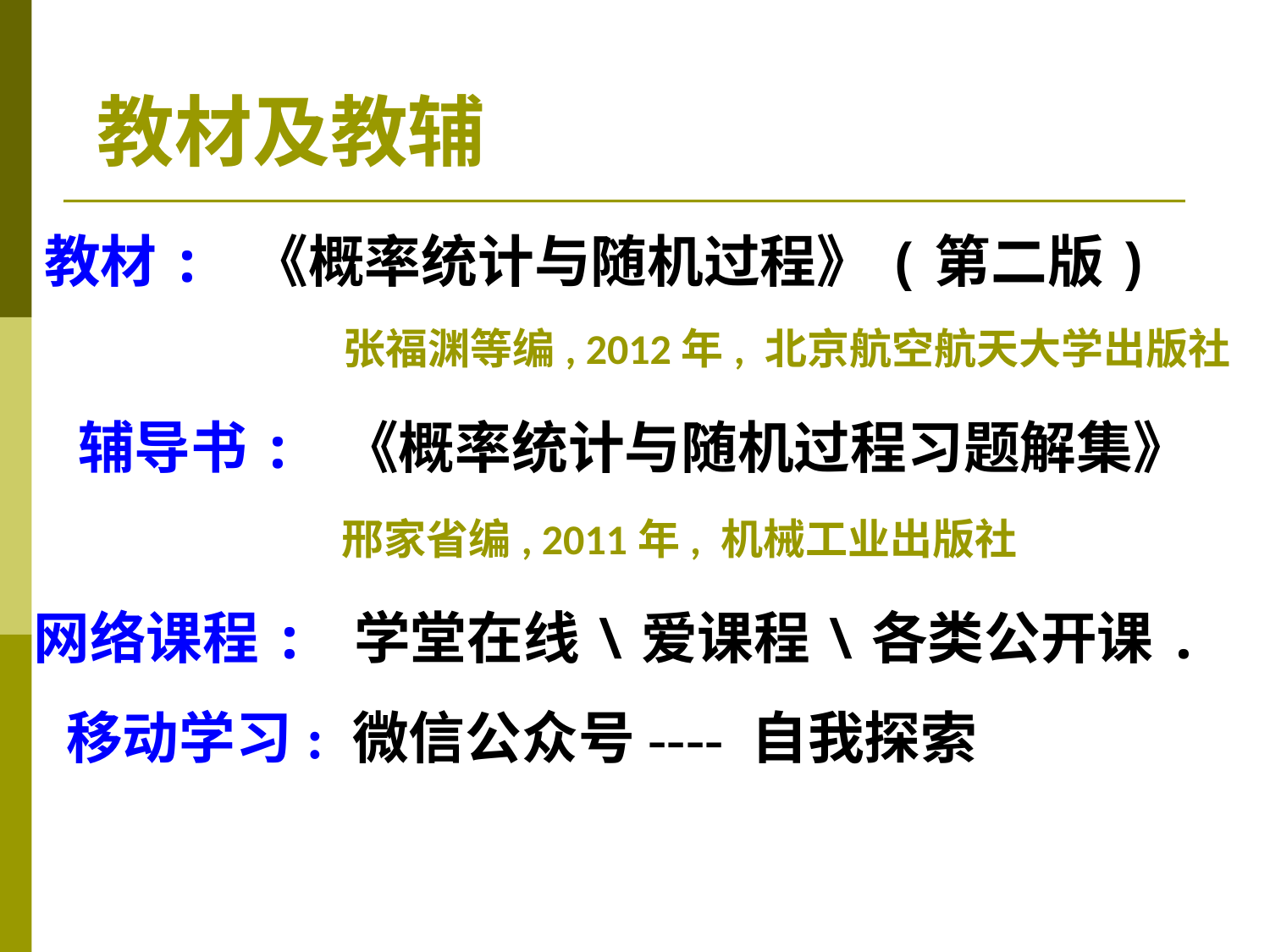

教材及教辅
教材: 《概率统计与随机过程》(第二版)
张福渊等编, 2012年, 北京航空航天大学出版社
辅导书: 《概率统计与随机过程习题解集》
邢家省编, 2011年, 机械工业出版社
网络课程: 学堂在线\爱课程\各类公开课.
移动学习: 微信公众号---- 自我探索